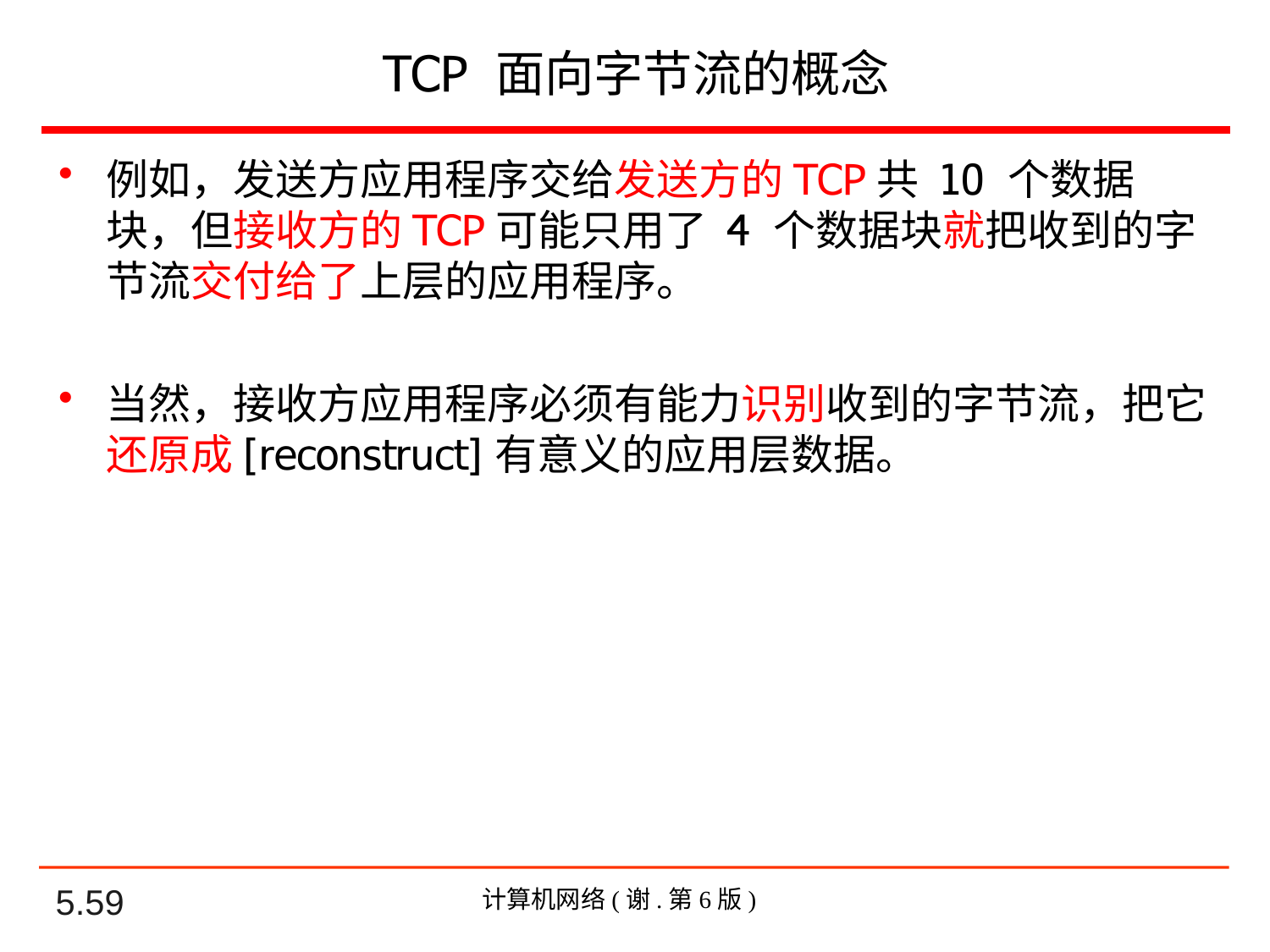

# TCP 面向字节流的概念
例如，发送方应用程序交给发送方的TCP共 10 个数据块，但接收方的TCP可能只用了 4 个数据块就把收到的字节流交付给了上层的应用程序。

当然，接收方应用程序必须有能力识别收到的字节流，把它还原成[reconstruct]有意义的应用层数据。